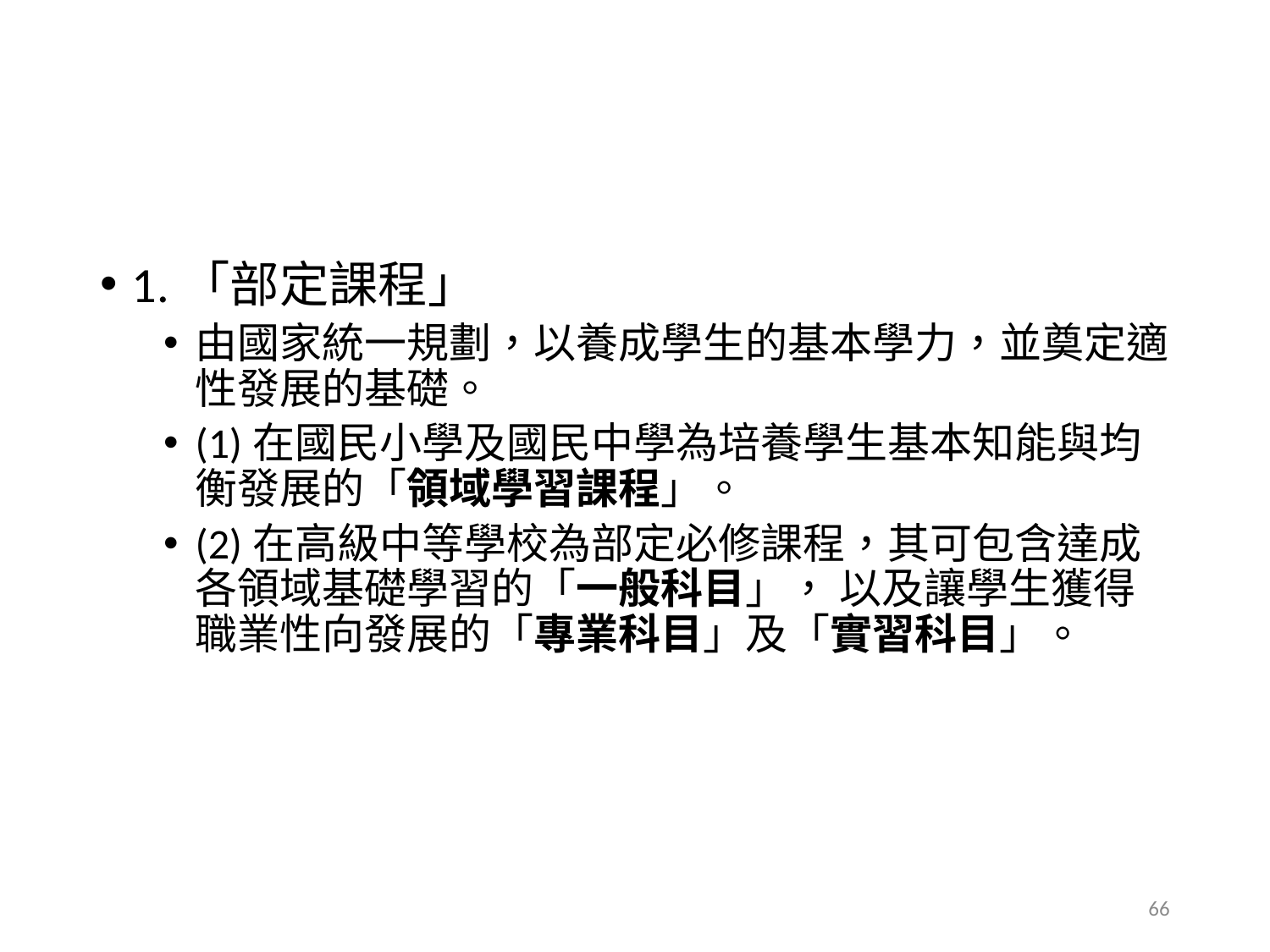

#
1.「部定課程」
由國家統一規劃，以養成學生的基本學力，並奠定適性發展的基礎。
(1)在國民小學及國民中學為培養學生基本知能與均衡發展的「領域學習課程」。
(2)在高級中等學校為部定必修課程，其可包含達成各領域基礎學習的「一般科目」， 以及讓學生獲得職業性向發展的「專業科目」及「實習科目」。
66